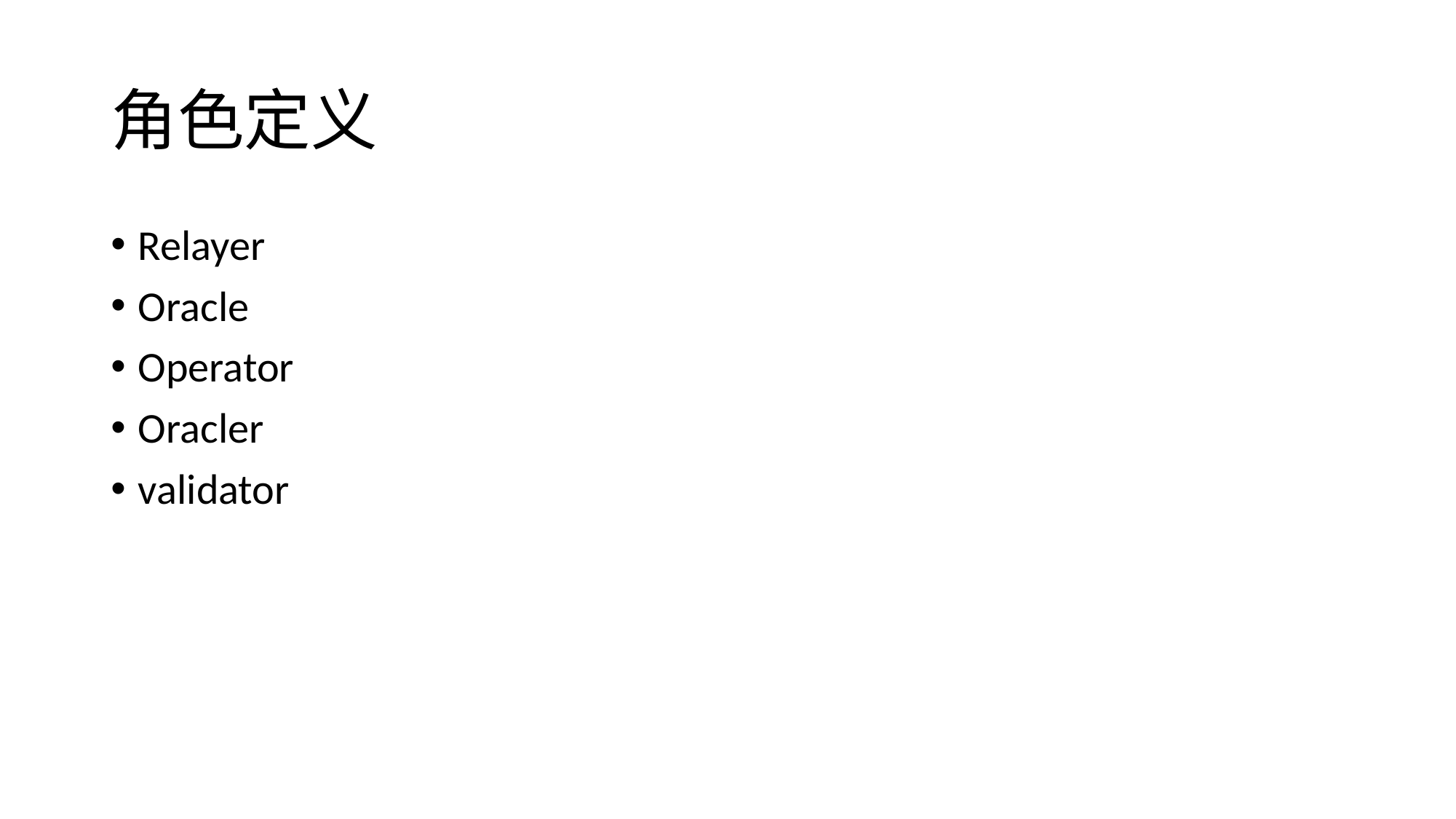

# 角色定义
Relayer
Oracle
Operator
Oracler
validator